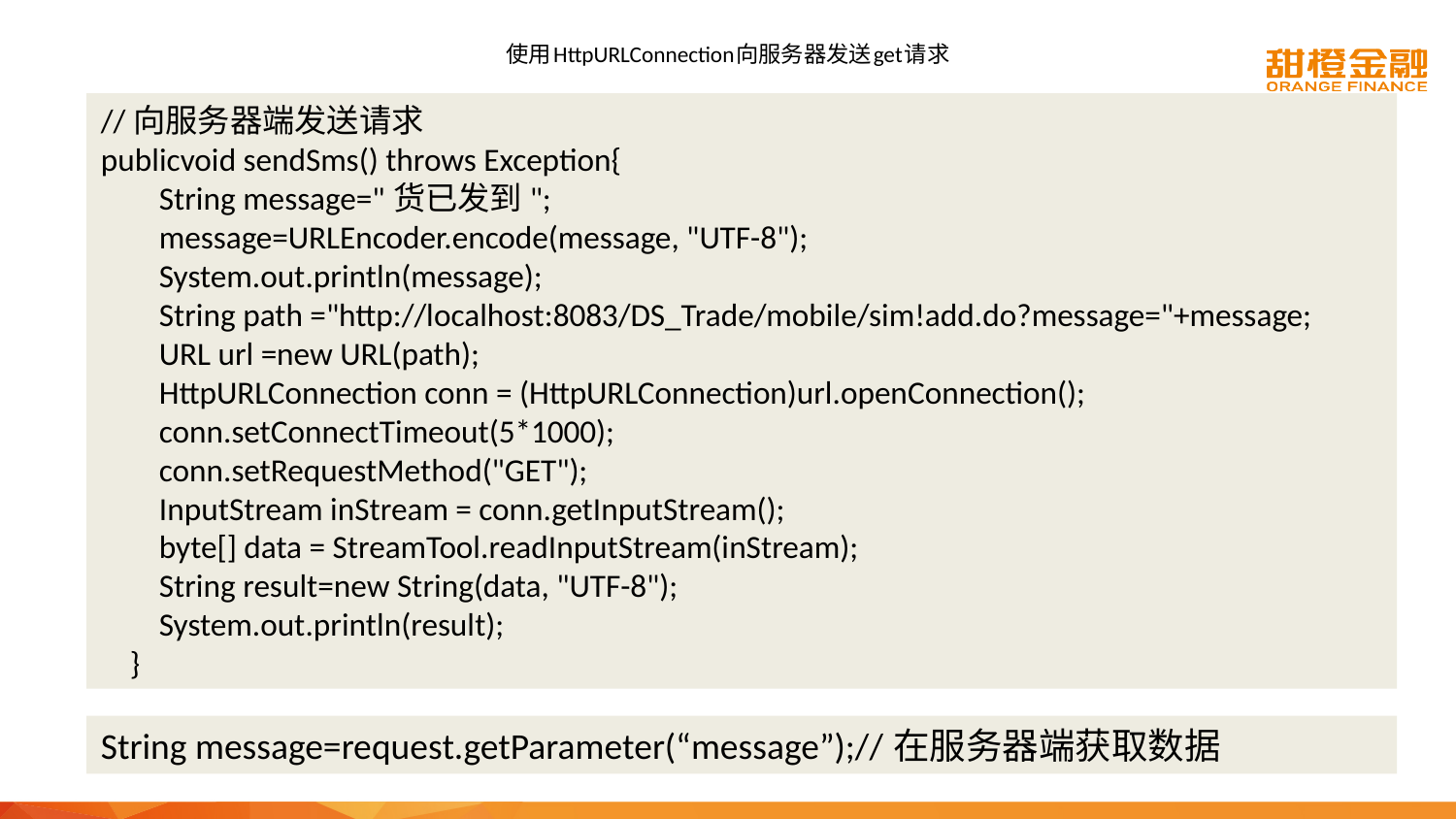

# 使用HttpURLConnection向服务器发送get请求
//向服务器端发送请求
publicvoid sendSms() throws Exception{
        String message="货已发到";
        message=URLEncoder.encode(message, "UTF-8");
        System.out.println(message);
        String path ="http://localhost:8083/DS_Trade/mobile/sim!add.do?message="+message;
        URL url =new URL(path);
        HttpURLConnection conn = (HttpURLConnection)url.openConnection();
        conn.setConnectTimeout(5*1000);
        conn.setRequestMethod("GET");
        InputStream inStream = conn.getInputStream();
        byte[] data = StreamTool.readInputStream(inStream);
        String result=new String(data, "UTF-8");
        System.out.println(result);
    }
String message=request.getParameter(“message”);//在服务器端获取数据